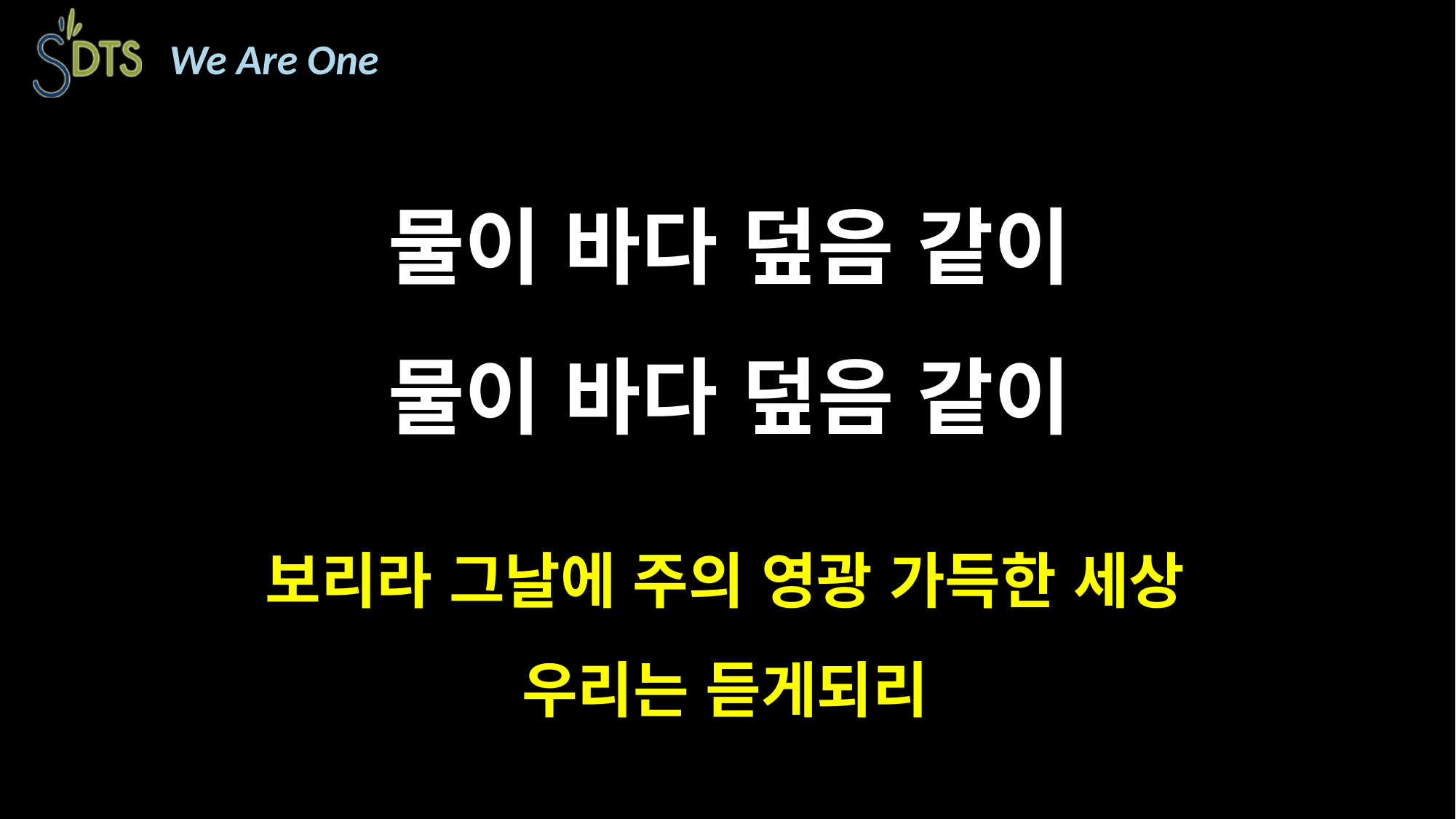

물이 바다 덮음 같이
물이 바다 덮음 같이
보리라 그날에 주의 영광 가득한 세상
우리는 듣게되리